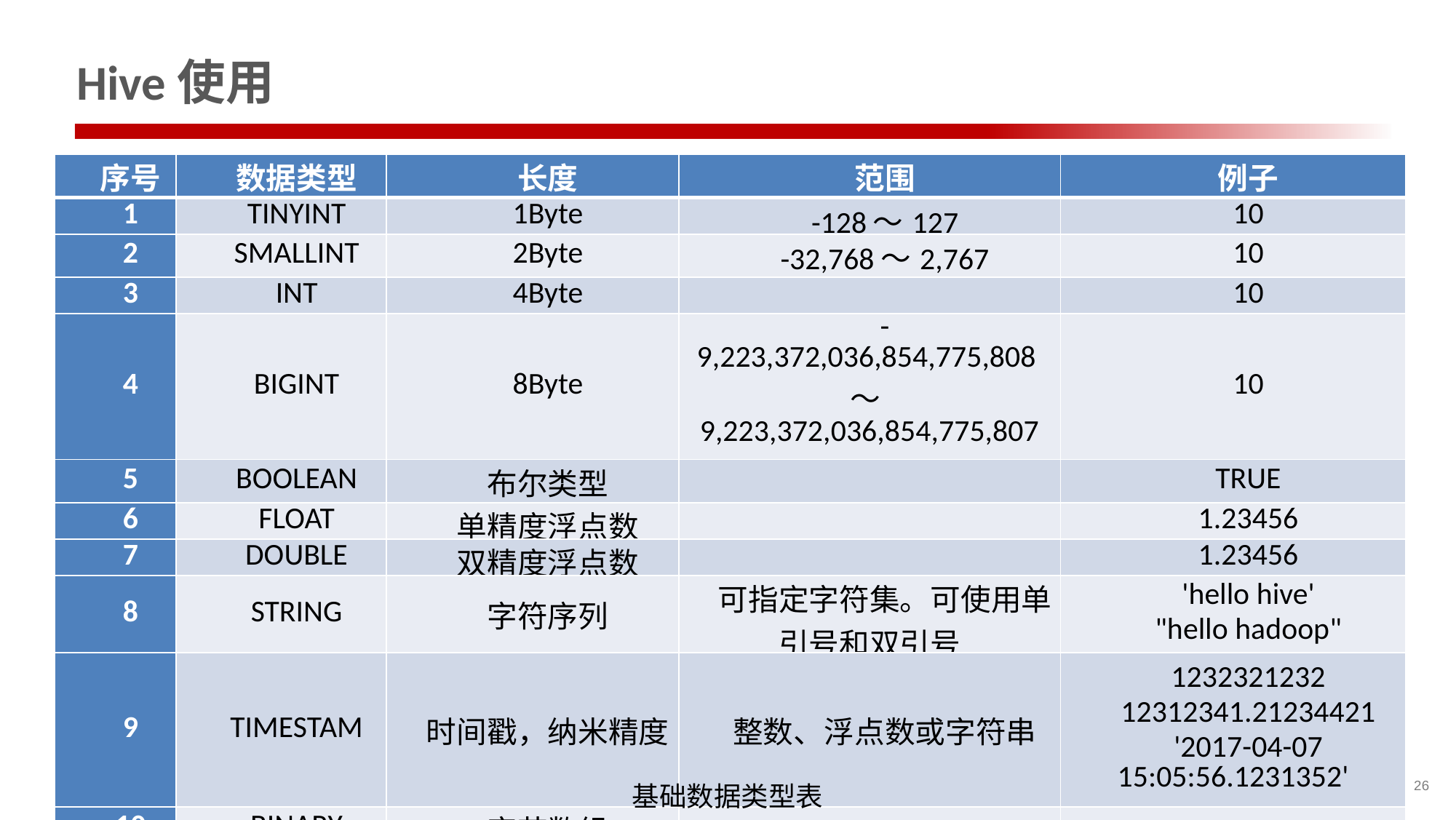

# Hive使用

| 序号 | 数据类型 | 长度 | 范围 | 例子 |
| --- | --- | --- | --- | --- |
| 1 | TINYINT | 1Byte | -128～127 | 10 |
| 2 | SMALLINT | 2Byte | -32,768～2,767 | 10 |
| 3 | INT | 4Byte |  | 10 |
| 4 | BIGINT | 8Byte | -9,223,372,036,854,775,808～9,223,372,036,854,775,807 | 10 |
| 5 | BOOLEAN | 布尔类型 |  | TRUE |
| 6 | FLOAT | 单精度浮点数 |  | 1.23456 |
| 7 | DOUBLE | 双精度浮点数 |  | 1.23456 |
| 8 | STRING | 字符序列 | 可指定字符集。可使用单引号和双引号 | 'hello hive' "hello hadoop" |
| 9 | TIMESTAM | 时间戳，纳米精度 | 整数、浮点数或字符串 | 1232321232 12312341.21234421 '2017-04-07 15:05:56.1231352' |
| 10 | BINARY | 字节数组 |  |  |
基础数据类型表
26